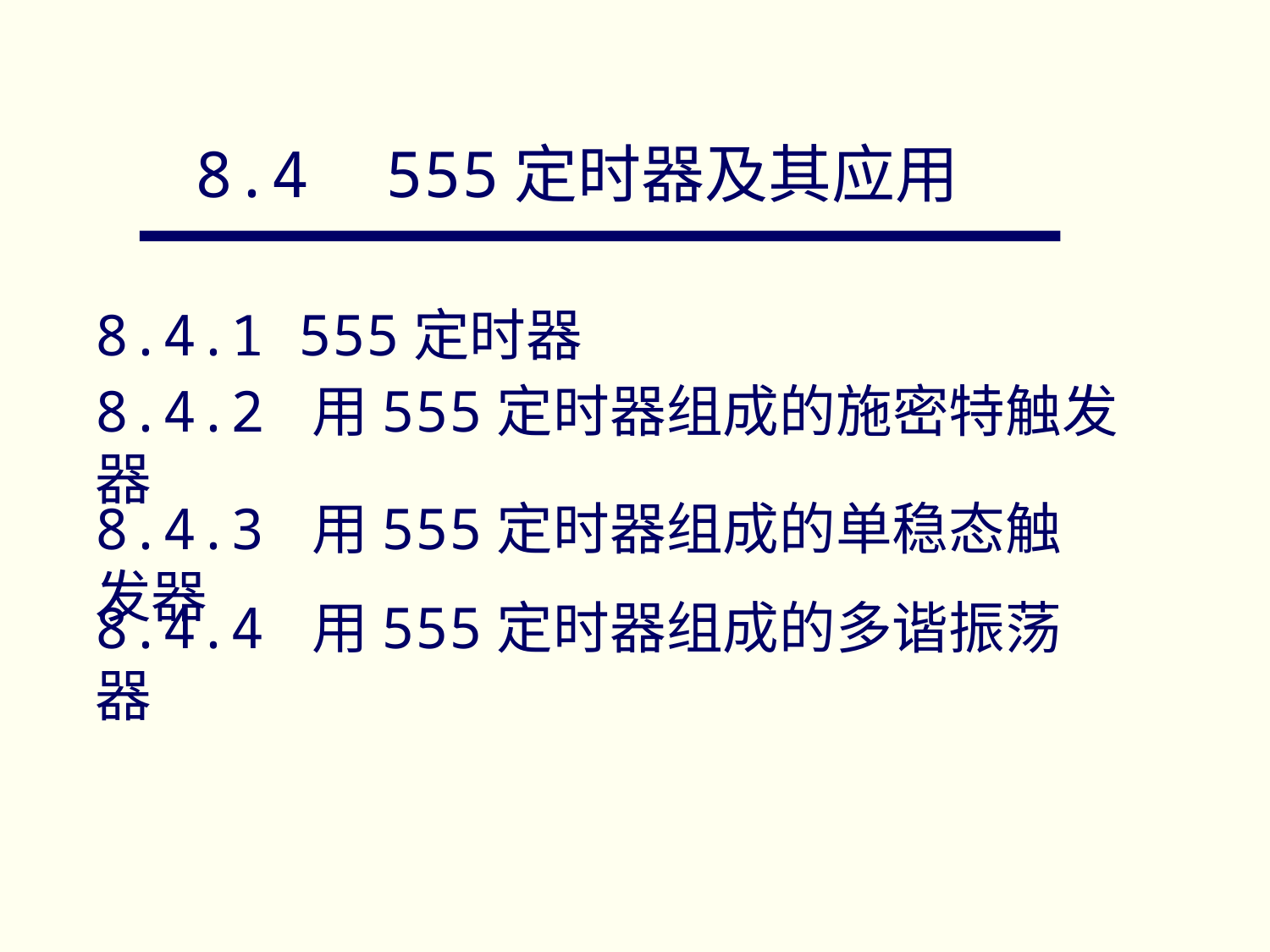

8.4  555定时器及其应用

8.4.1 555定时器
8.4.2 用555定时器组成的施密特触发器
8.4.3 用555定时器组成的单稳态触发器
8.4.4 用555定时器组成的多谐振荡器